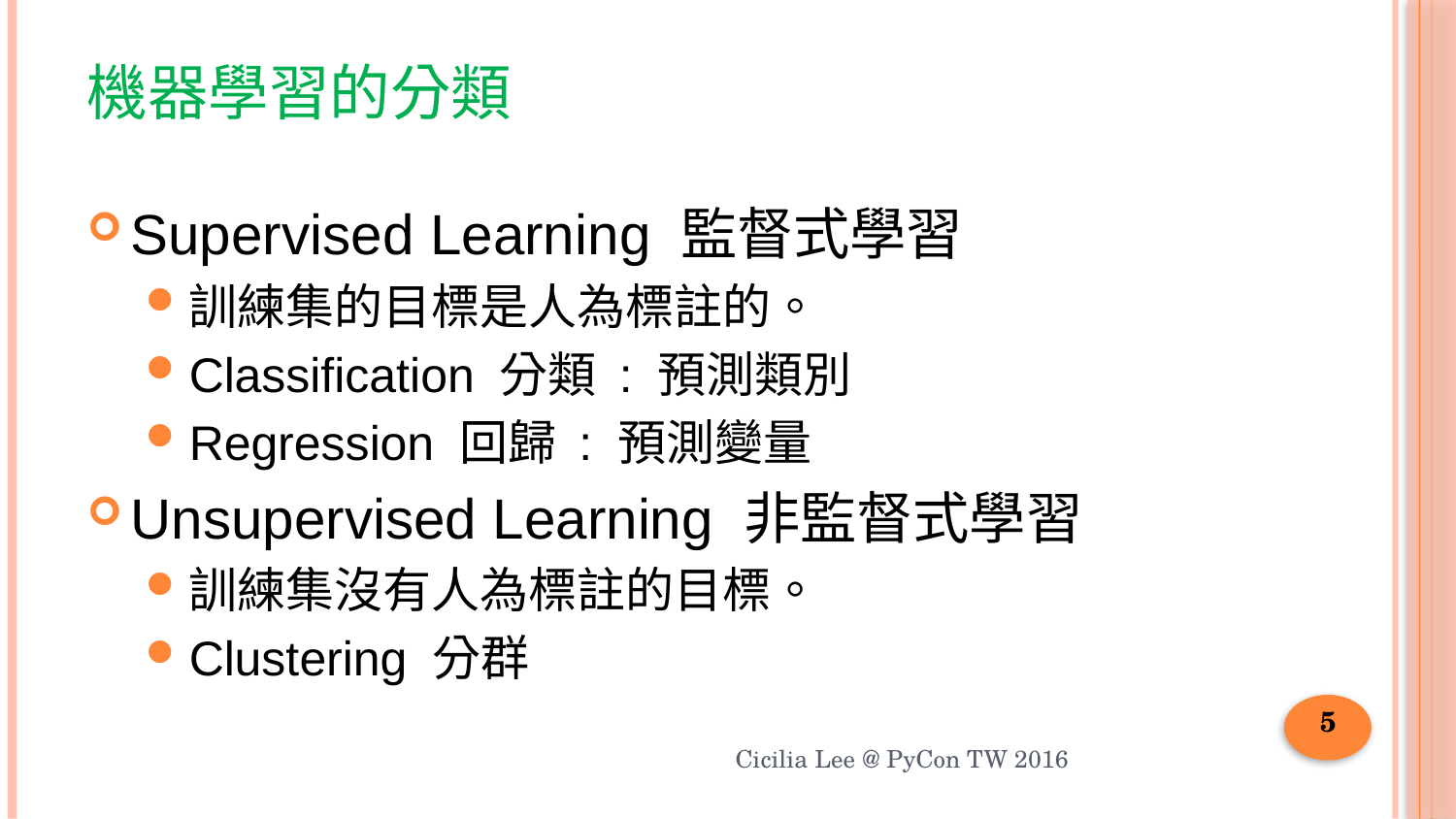

# 機器學習的分類
Supervised Learning 監督式學習
訓練集的目標是人為標註的。
Classification 分類 : 預測類別
Regression 回歸 : 預測變量
Unsupervised Learning 非監督式學習
訓練集沒有人為標註的目標。
Clustering 分群
5
Cicilia Lee @ PyCon TW 2016